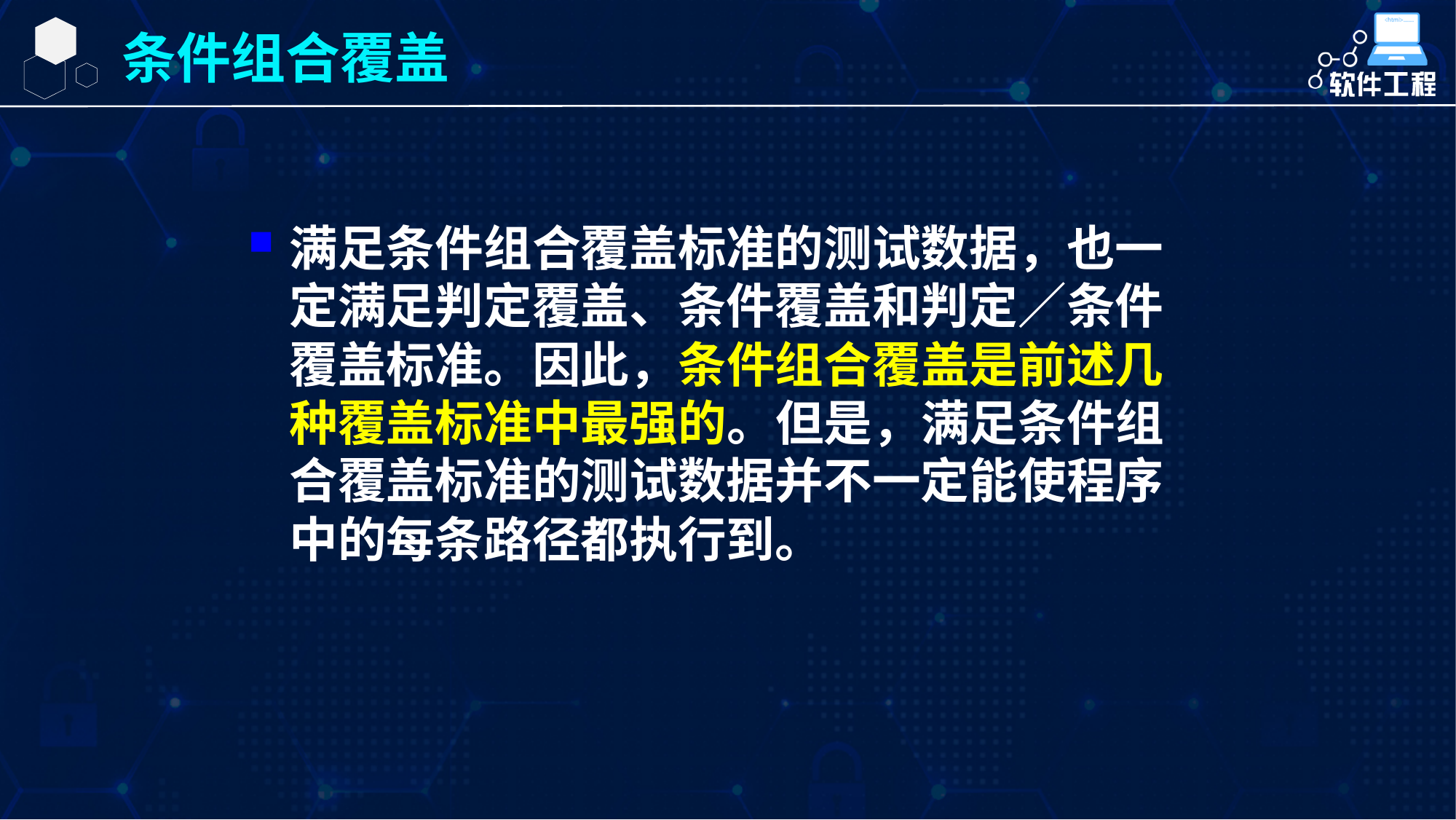

条件组合覆盖
满足条件组合覆盖标准的测试数据，也一定满足判定覆盖、条件覆盖和判定／条件覆盖标准。因此，条件组合覆盖是前述几种覆盖标准中最强的。但是，满足条件组合覆盖标准的测试数据并不一定能使程序中的每条路径都执行到。